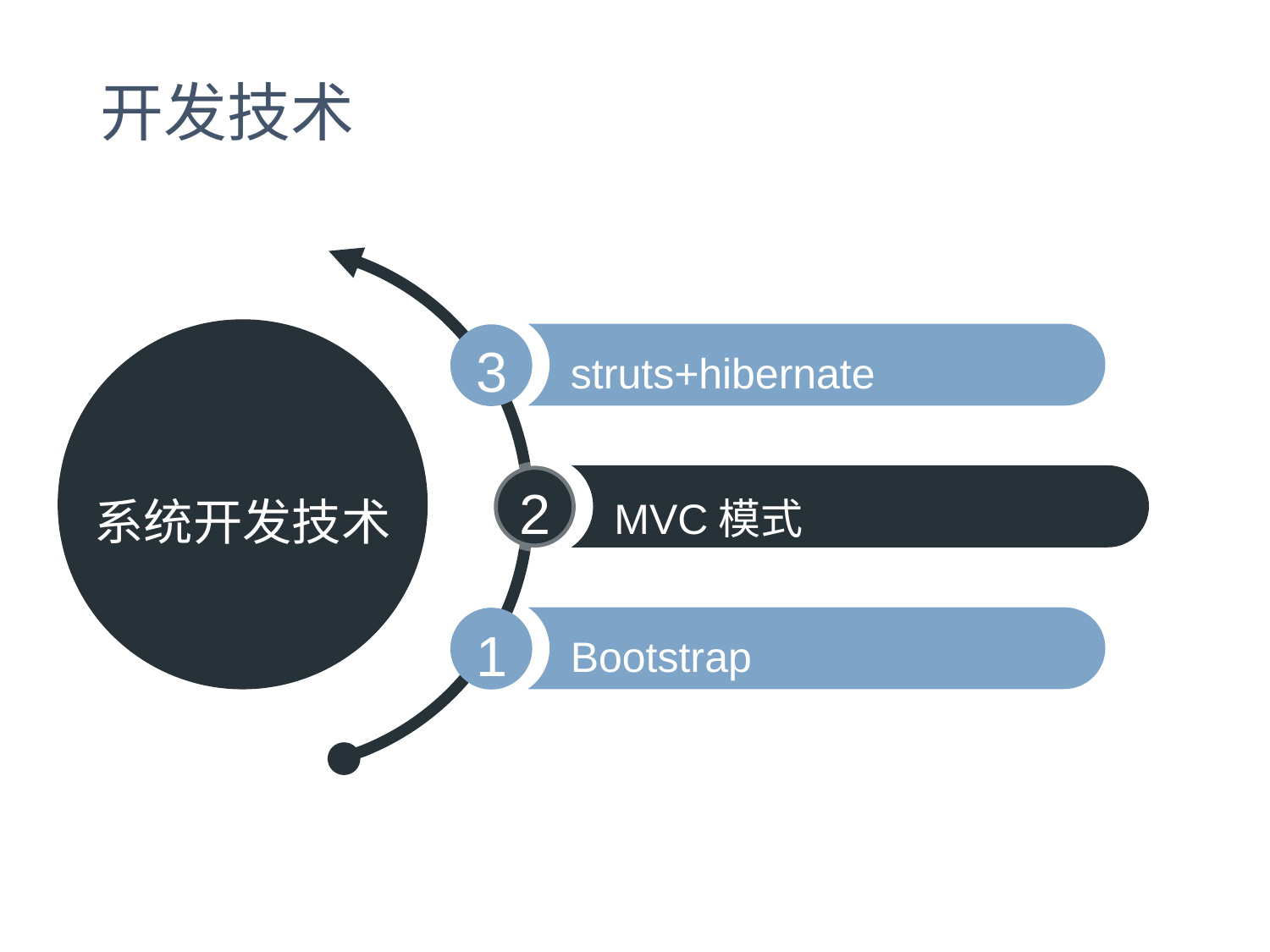

开发技术
struts+hibernate

3

系统开发技术
MVC模式

2
Bootstrap

1